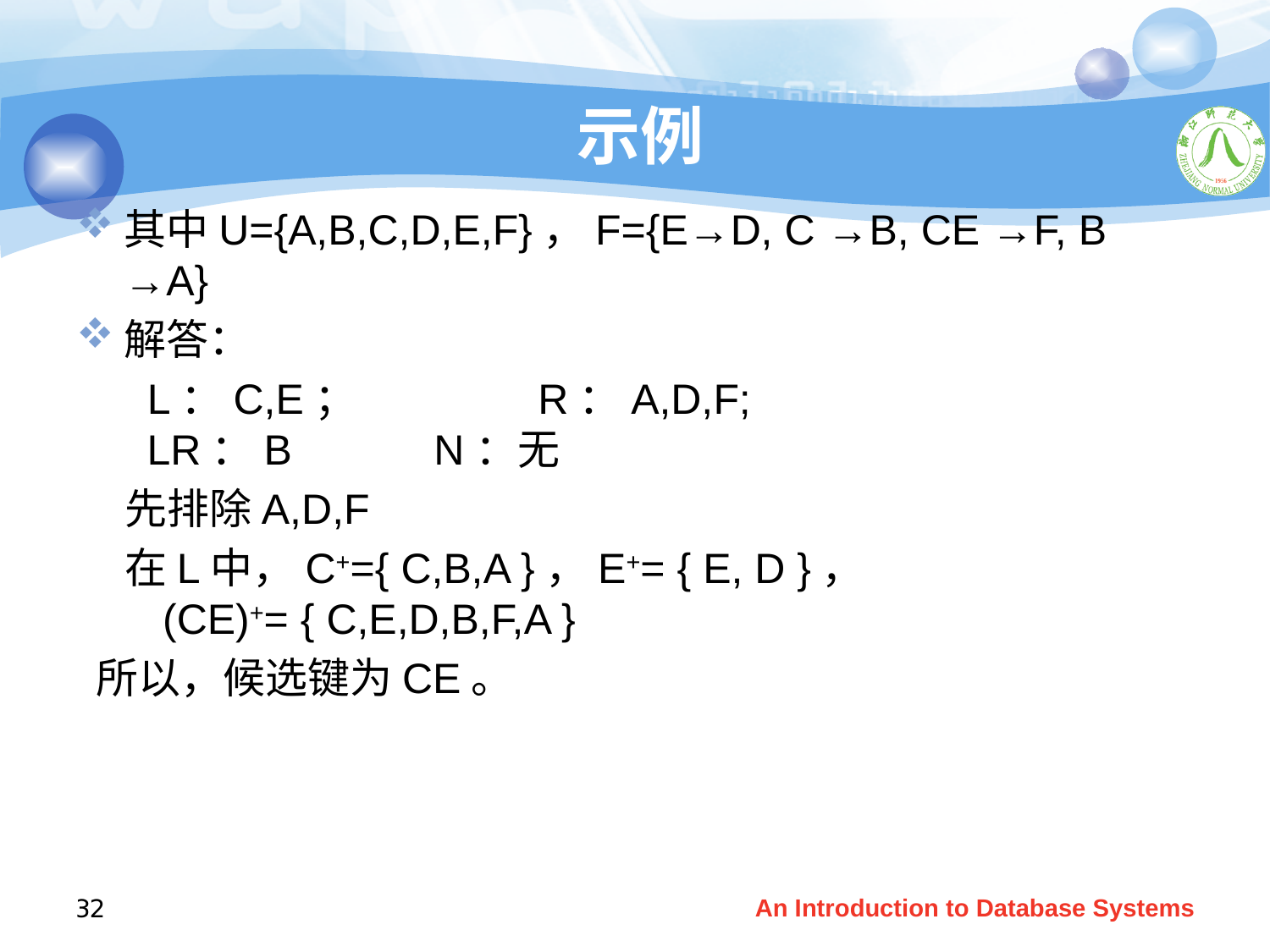

# 示例
其中U={A,B,C,D,E,F}，F={E→D, C →B, CE →F, B →A}
解答：
      L：C,E；                  R：A,D,F;
      LR：B            N：无
    先排除A,D,F
    在L中，C+={ C,B,A }，E+= { E, D }，
        (CE)+= { C,E,D,B,F,A }
 所以，候选键为CE。
32
An Introduction to Database Systems